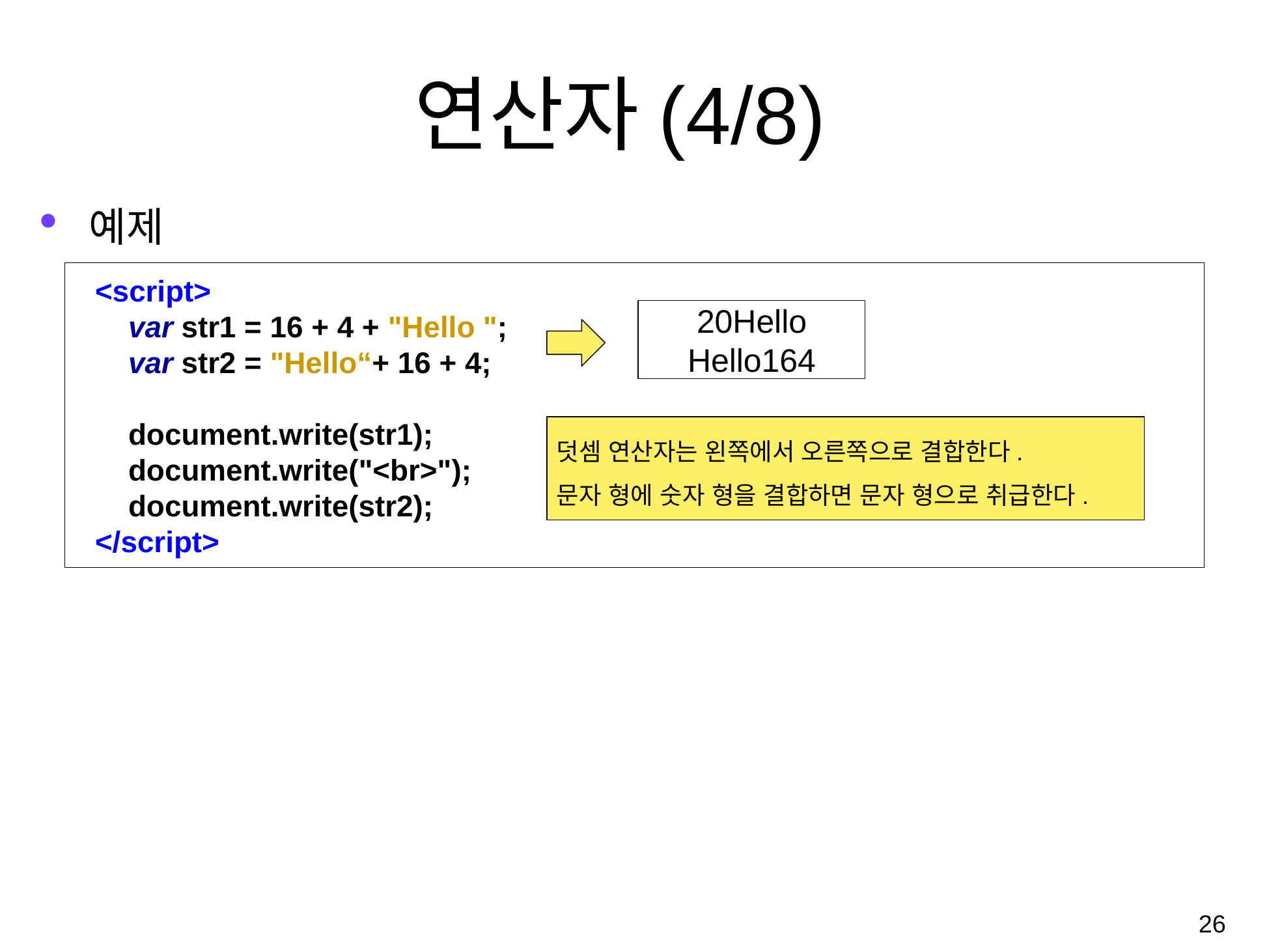

# 연산자(4/8)
예제
<script>
    var str1 = 16 + 4 + "Hello ";
    var str2 = "Hello“+ 16 + 4;

    document.write(str1);
    document.write("<br>");
    document.write(str2);
</script>
20Hello
Hello164

덧셈 연산자는 왼쪽에서 오른쪽으로 결합한다.
문자 형에 숫자 형을 결합하면 문자 형으로 취급한다.
26